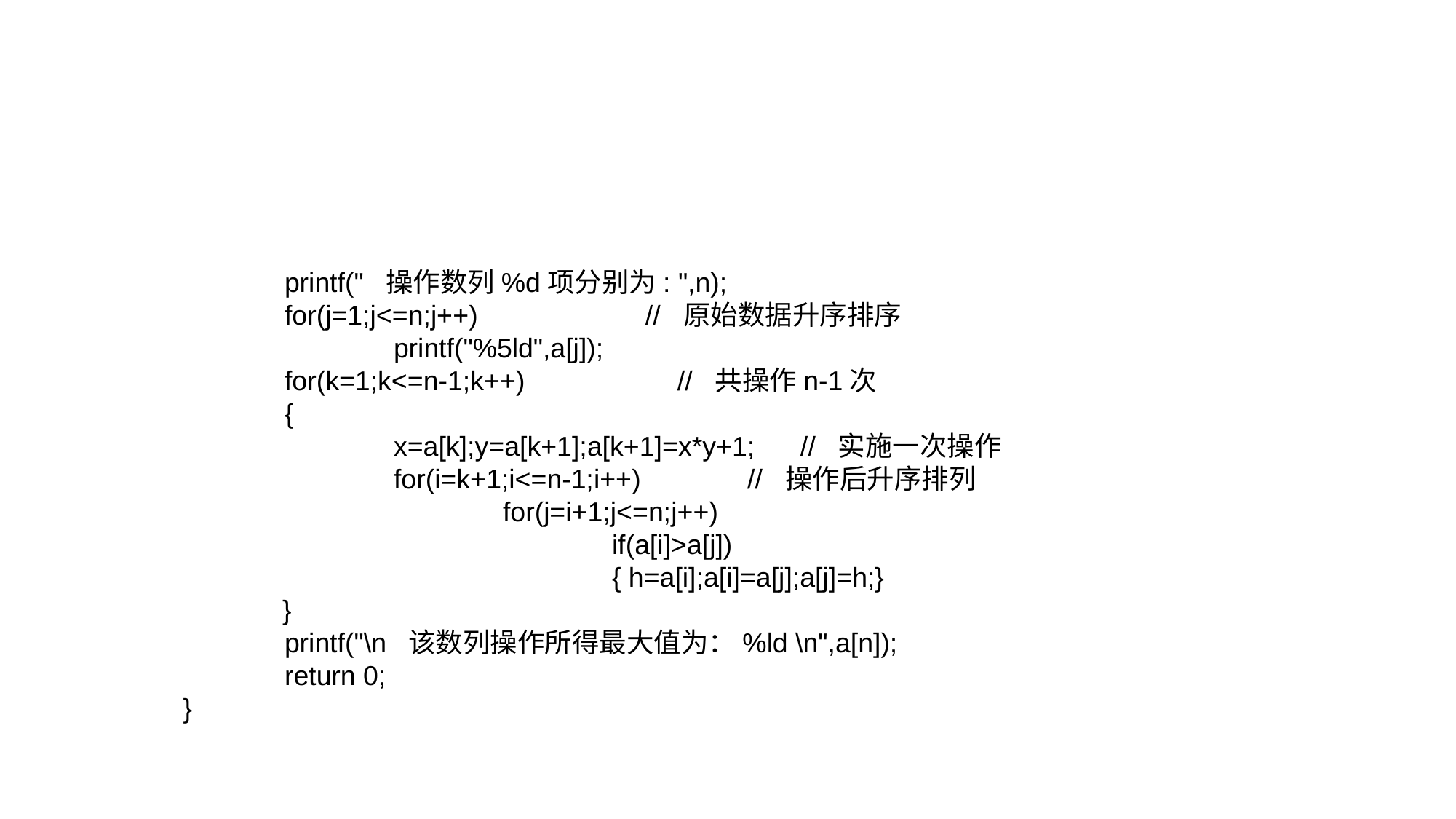

#
	printf("  操作数列%d项分别为: ",n);
	for(j=1;j<=n;j++)                      //  原始数据升序排序
		printf("%5ld",a[j]);
	for(k=1;k<=n-1;k++)                    //  共操作n-1次
	{
		x=a[k];y=a[k+1];a[k+1]=x*y+1;      //  实施一次操作
		for(i=k+1;i<=n-1;i++)              //  操作后升序排列
			for(j=i+1;j<=n;j++)
				if(a[i]>a[j])
				{ h=a[i];a[i]=a[j];a[j]=h;}
              }
	printf("\n  该数列操作所得最大值为：%ld \n",a[n]);
	return 0;
 }